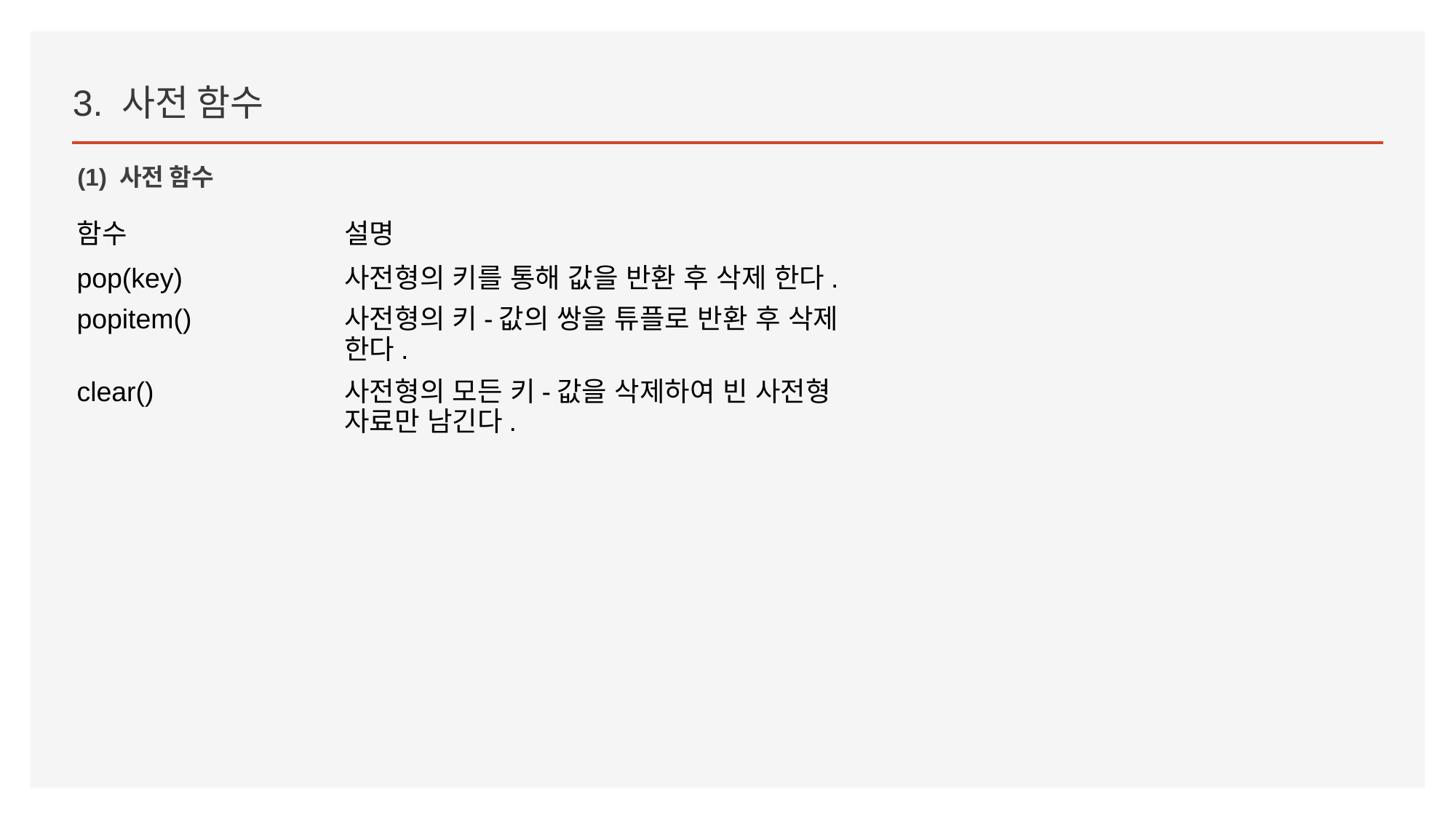

3. 사전 함수
(1) 사전 함수
| 함수 | 설명 |
| --- | --- |
| pop(key) | 사전형의 키를 통해 값을 반환 후 삭제 한다. |
| popitem() | 사전형의 키-값의 쌍을 튜플로 반환 후 삭제 한다. |
| clear() | 사전형의 모든 키-값을 삭제하여 빈 사전형 자료만 남긴다. |